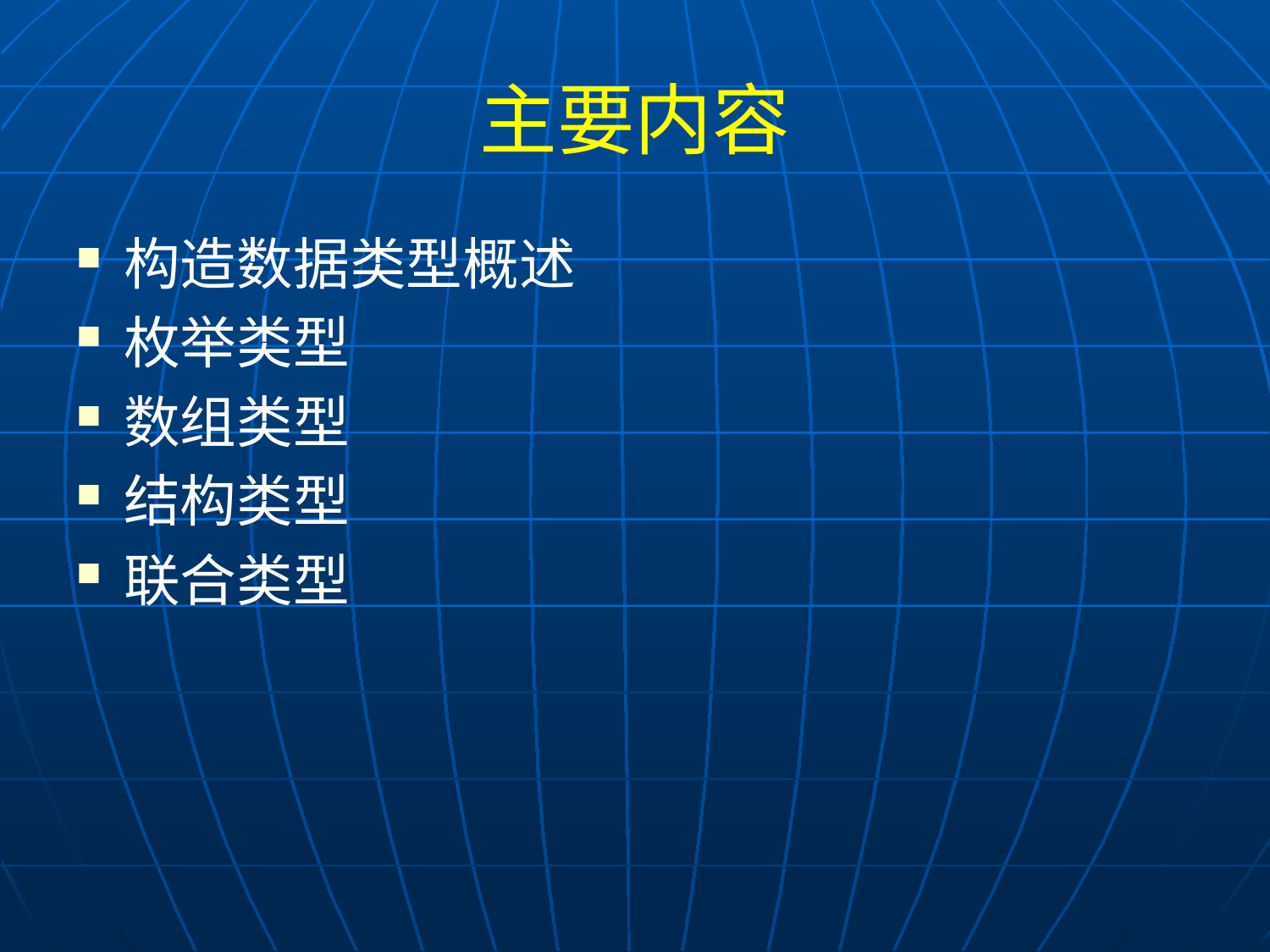

# 主要内容
构造数据类型概述
枚举类型
数组类型
结构类型
联合类型